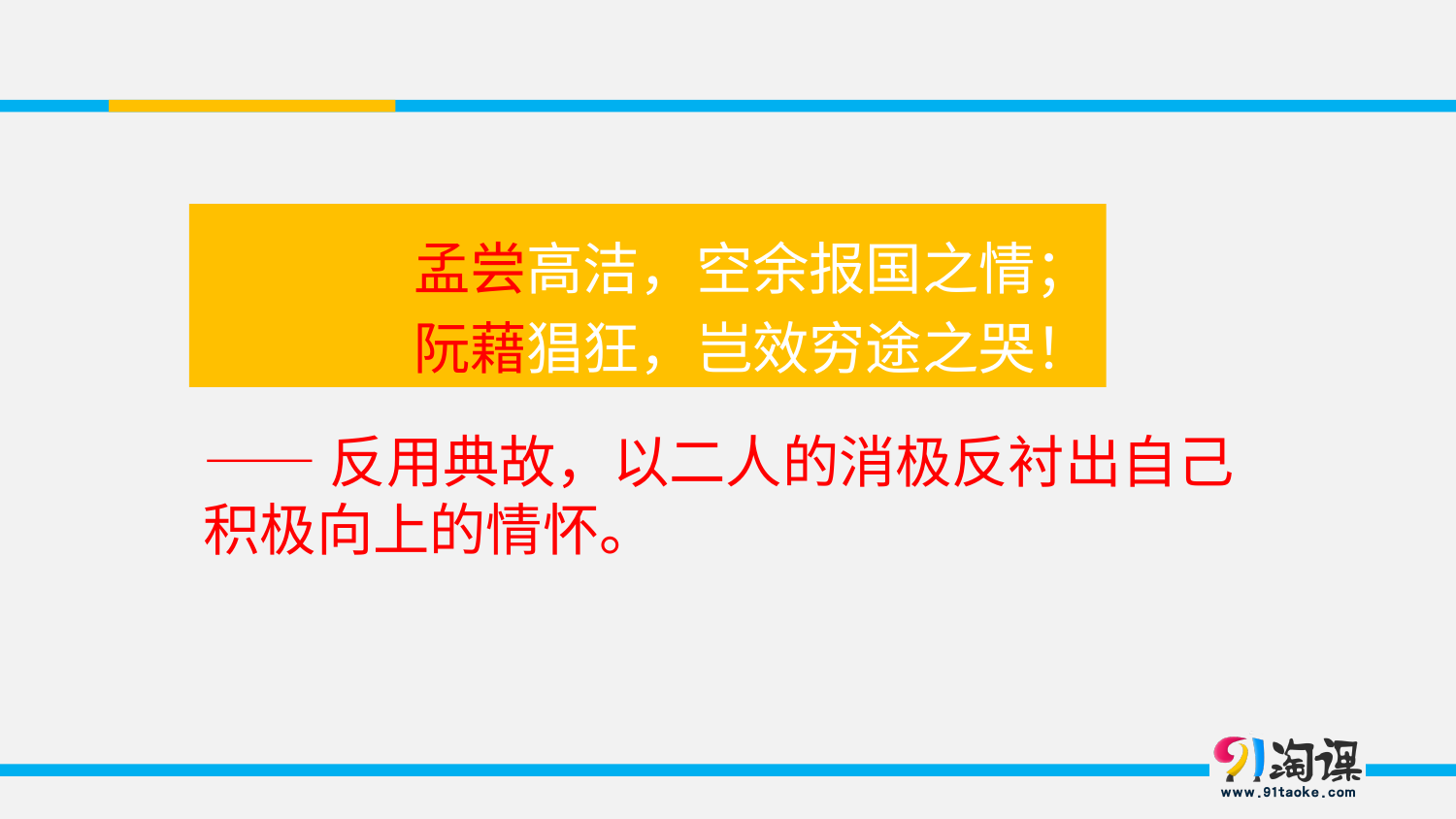

孟尝高洁，空余报国之情；
阮藉猖狂，岂效穷途之哭！
——反用典故，以二人的消极反衬出自己积极向上的情怀。